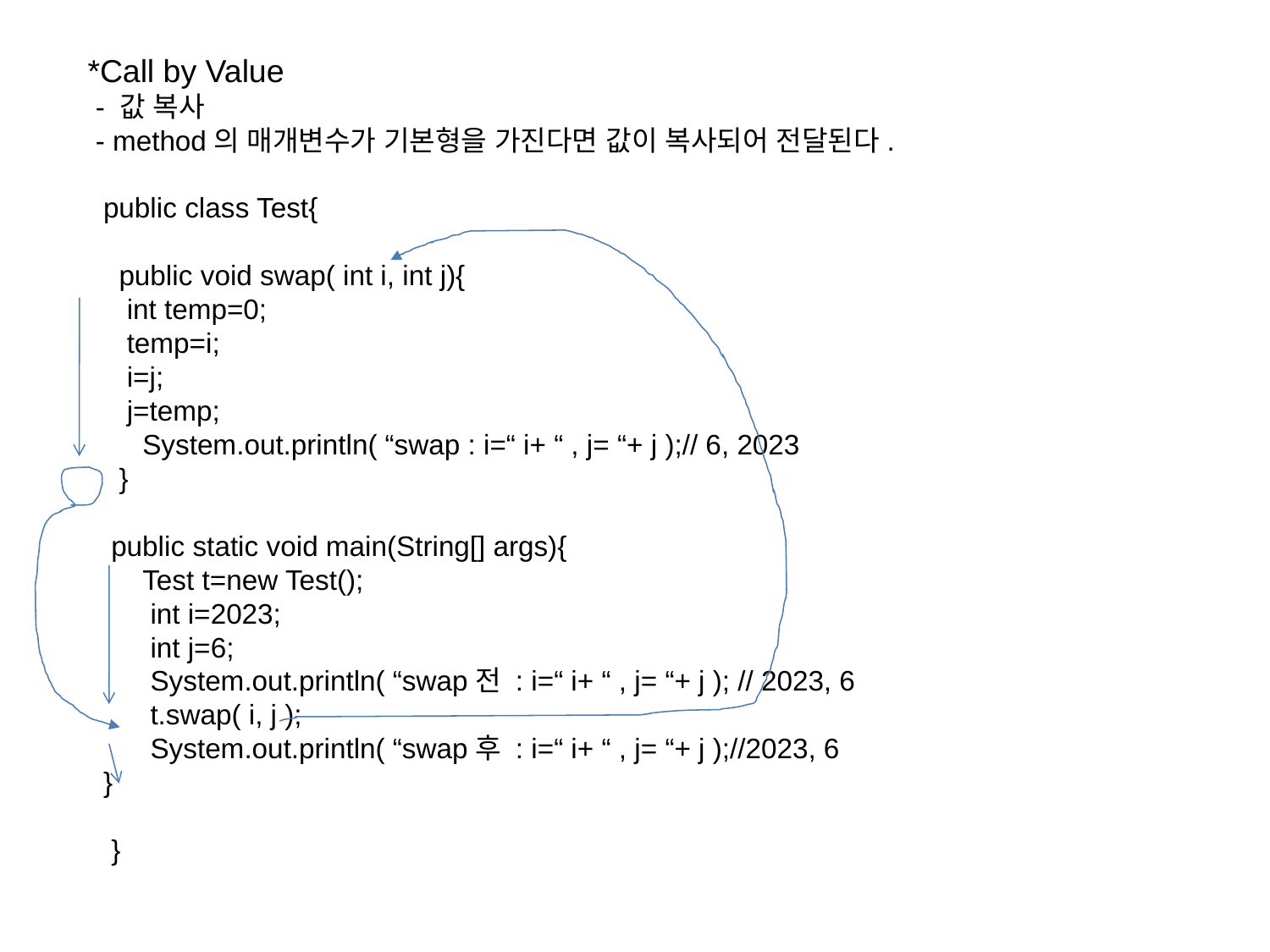

*Call by Value
 - 값 복사
 - method의 매개변수가 기본형을 가진다면 값이 복사되어 전달된다.

  public class Test{

    public void swap( int i, int j){
     int temp=0;
     temp=i;
     i=j;
     j=temp;
       System.out.println( “swap : i=“ i+ “ , j= “+ j );// 6, 2023
    }

   public static void main(String[] args){
       Test t=new Test();
        int i=2023;
        int j=6;
        System.out.println( “swap전 : i=“ i+ “ , j= “+ j ); // 2023, 6
        t.swap( i, j );
        System.out.println( “swap후 : i=“ i+ “ , j= “+ j );//2023, 6
  }

   }